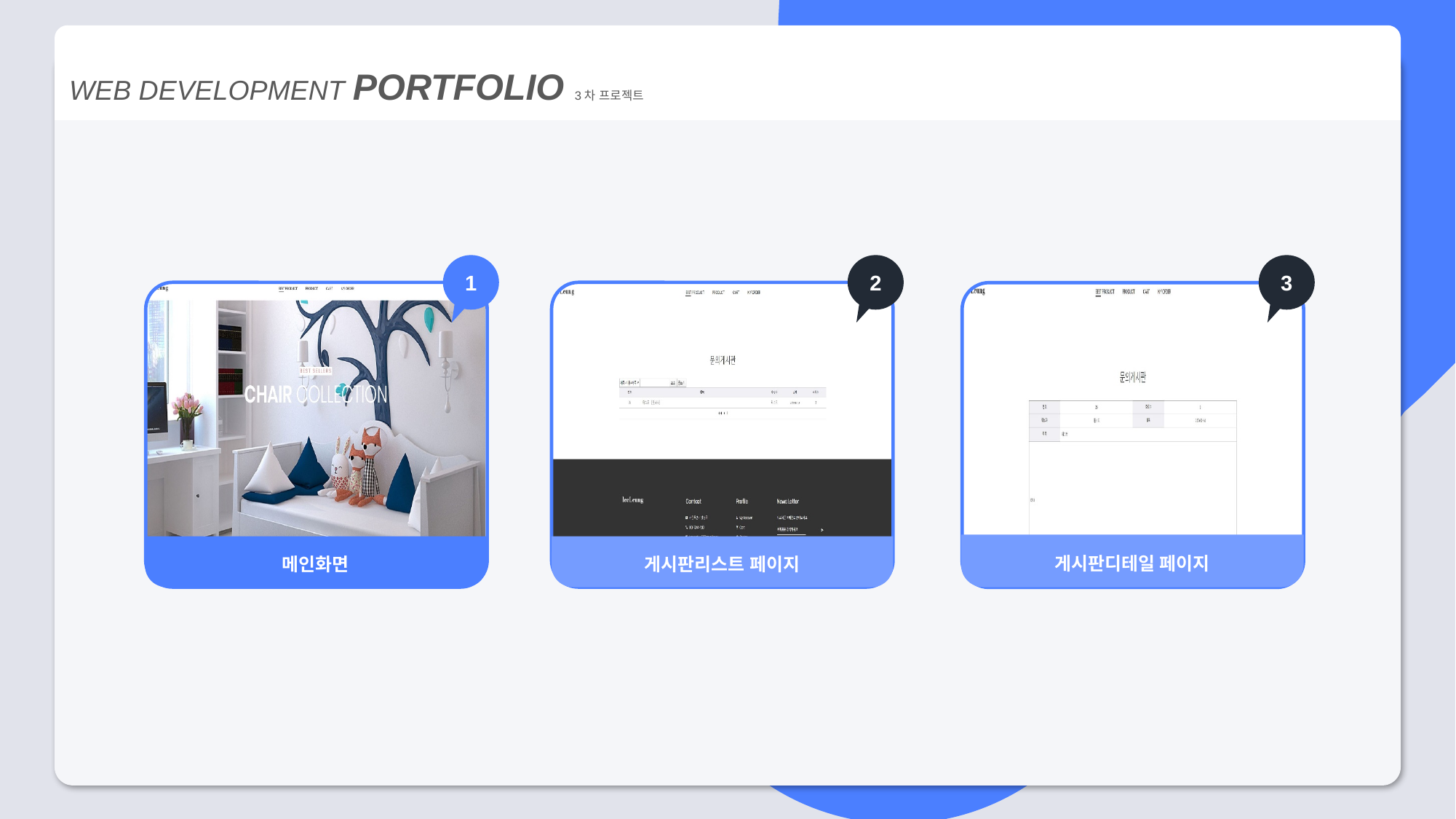

WEB DEVELOPMENT PORTFOLIO 3차 프로젝트

1
2
3

게시판디테일 페이지
메인화면
게시판리스트 페이지